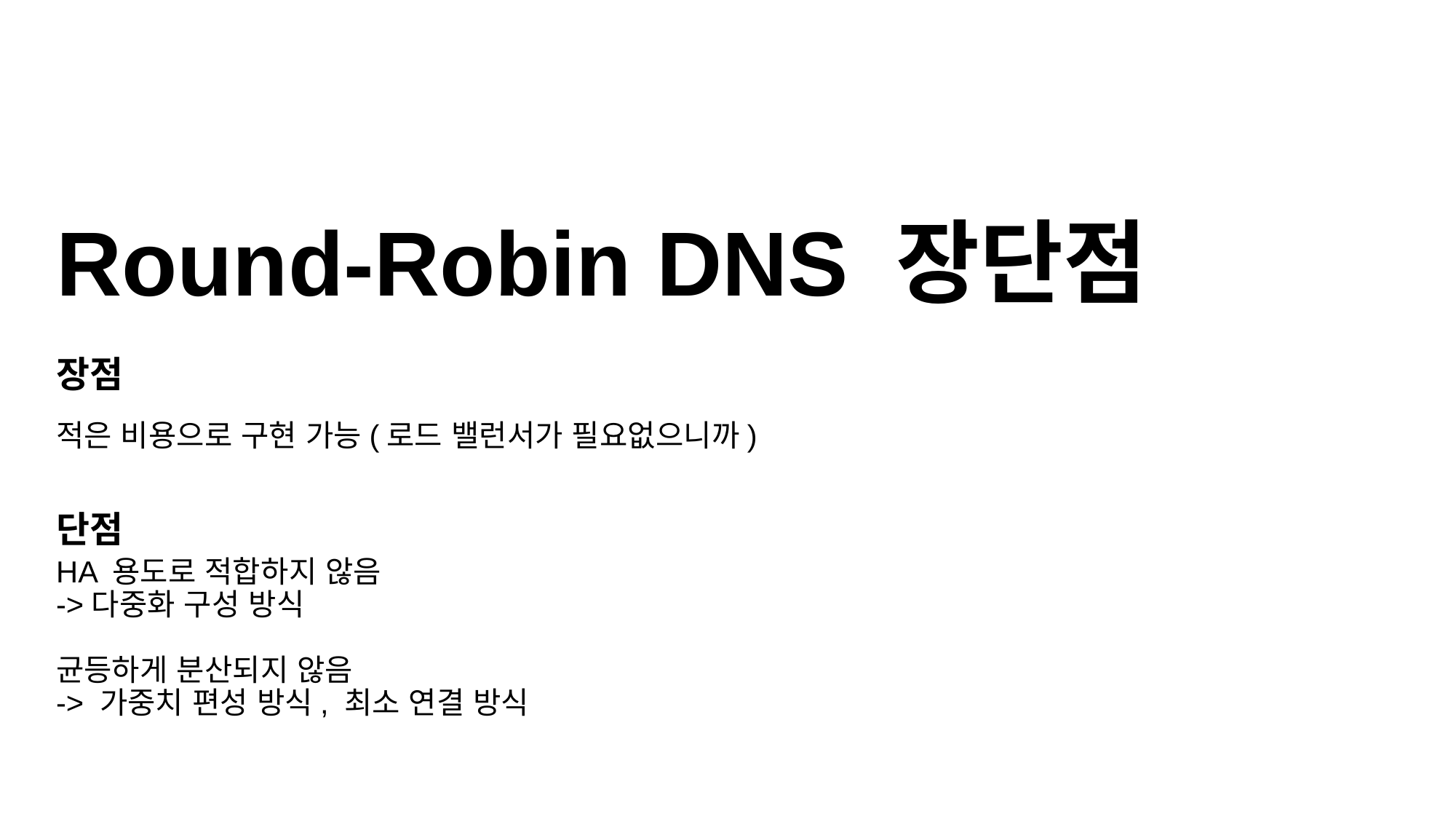

# Round-Robin DNS 장단점
장점
적은 비용으로 구현 가능(로드 밸런서가 필요없으니까)

단점
HA 용도로 적합하지 않음
->다중화 구성 방식

균등하게 분산되지 않음
-> 가중치 편성 방식, 최소 연결 방식